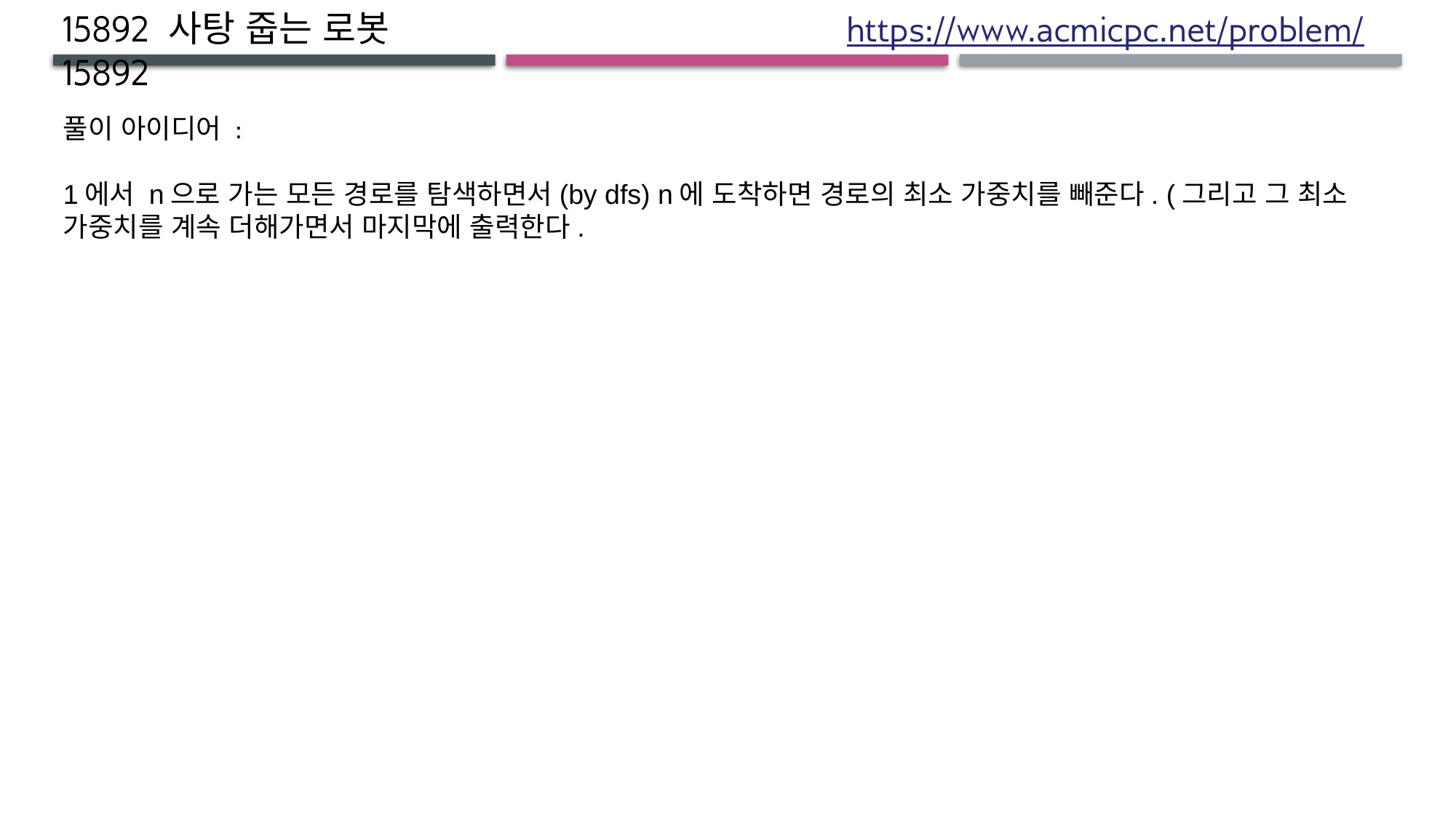

15892 사탕 줍는 로봇                                            https://www.acmicpc.net/problem/15892

풀이 아이디어 :

1에서 n으로 가는 모든 경로를 탐색하면서(by dfs) n에 도착하면 경로의 최소 가중치를 빼준다. (그리고 그 최소 가중치를 계속 더해가면서 마지막에 출력한다.